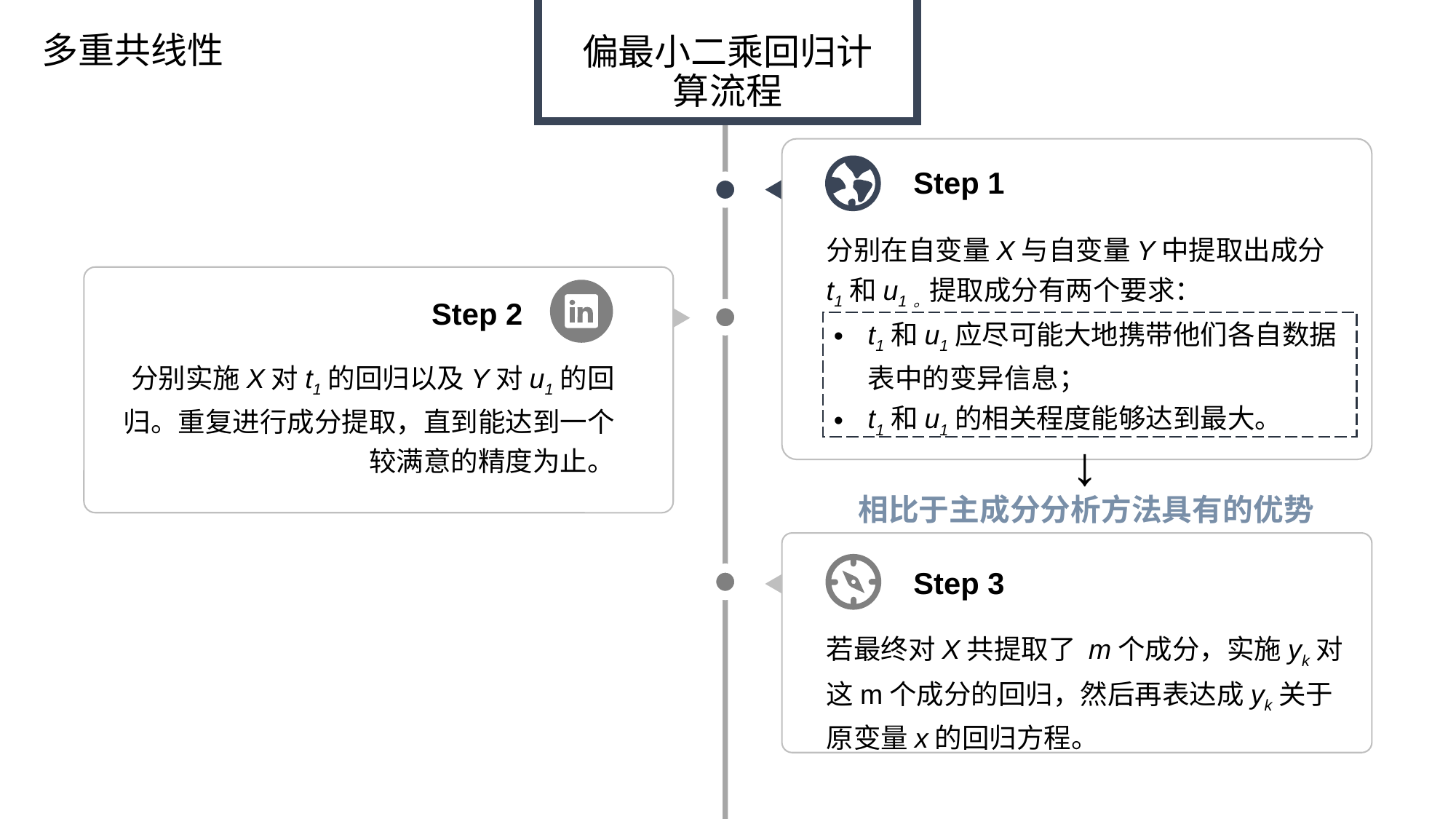

多重共线性
偏最小二乘回归计算流程

Step 1
分别在自变量X与自变量Y中提取出成分t1和u1。提取成分有两个要求：

Step 2
分别实施X对t1的回归以及Y对u1的回归。重复进行成分提取，直到能达到一个较满意的精度为止。

↓
Step 3
若最终对X共提取了 m个成分，实施yk对这m个成分的回归，然后再表达成yk关于原变量x的回归方程。

t1和u1应尽可能大地携带他们各自数据表中的变异信息；
t1和u1的相关程度能够达到最大。
相比于主成分分析方法具有的优势